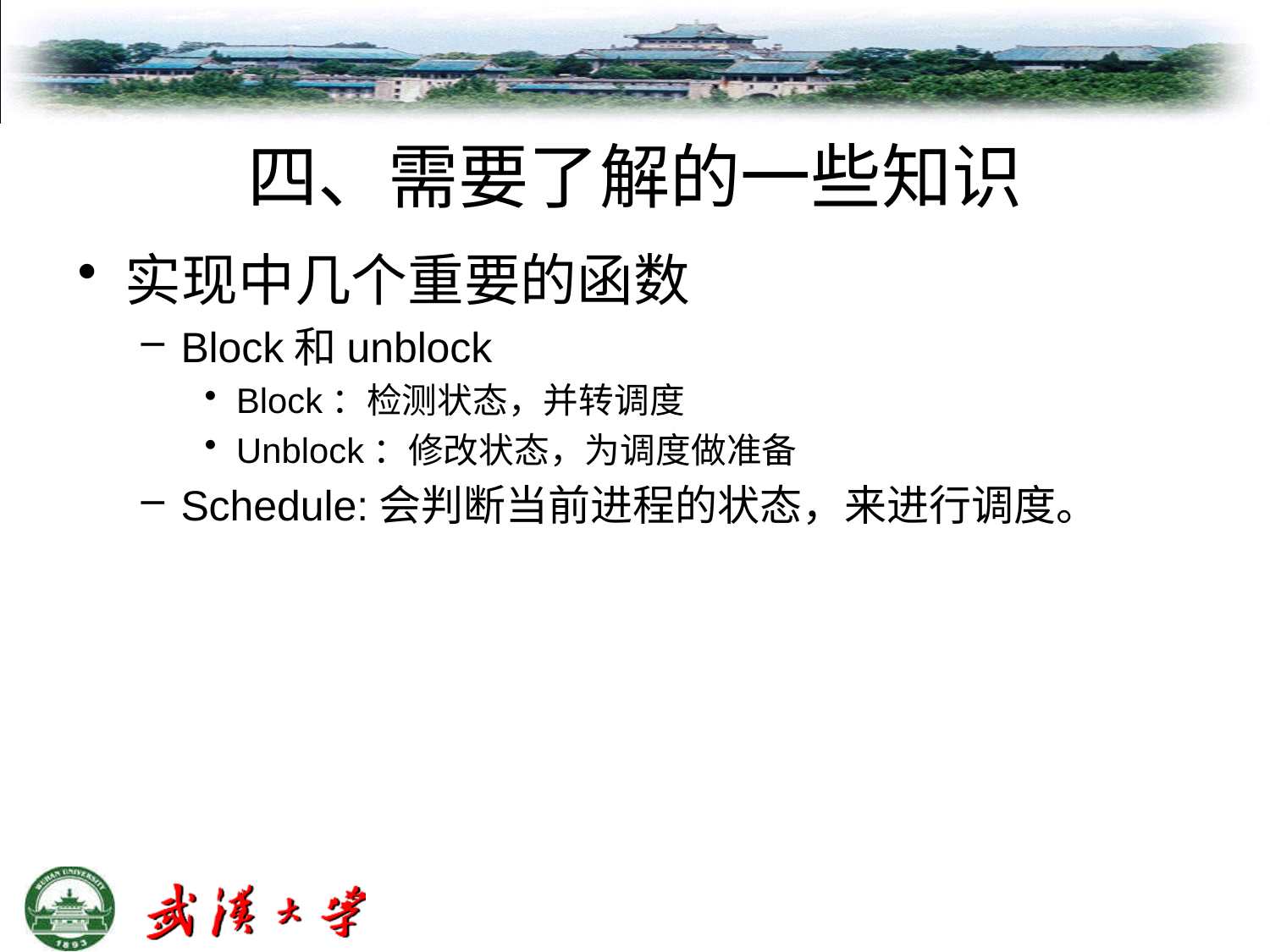

# 四、需要了解的一些知识
实现中几个重要的函数
Block和unblock
Block：检测状态，并转调度
Unblock：修改状态，为调度做准备
Schedule:会判断当前进程的状态，来进行调度。